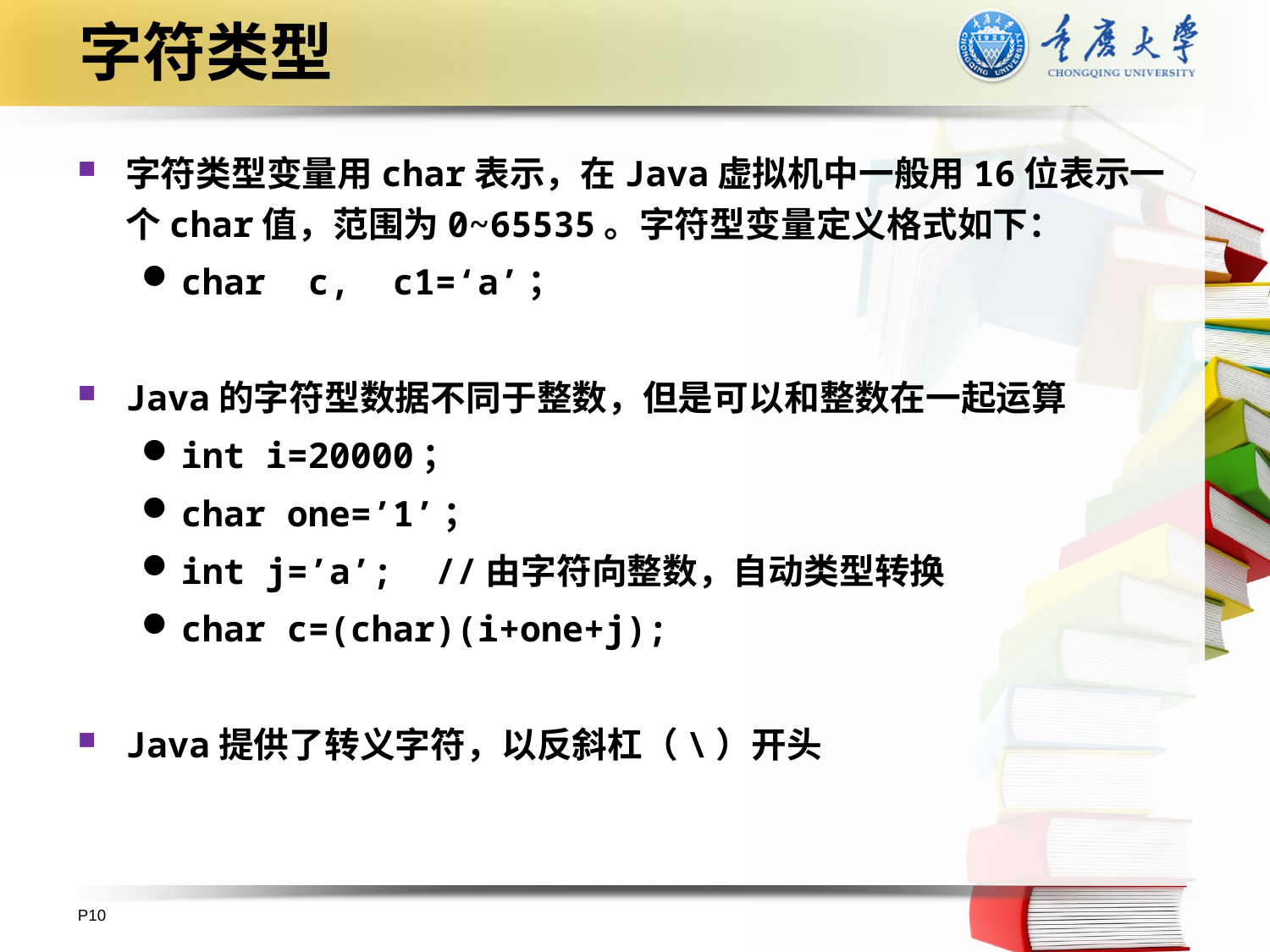

# 字符类型
字符类型变量用char表示，在Java虚拟机中一般用16位表示一个char值，范围为0~65535。字符型变量定义格式如下：
char  c,  c1=‘a’；

Java的字符型数据不同于整数，但是可以和整数在一起运算
int i=20000；
char one=’1’；
int j=’a’;  //由字符向整数，自动类型转换
char c=(char)(i+one+j);

Java提供了转义字符，以反斜杠（\）开头

P10